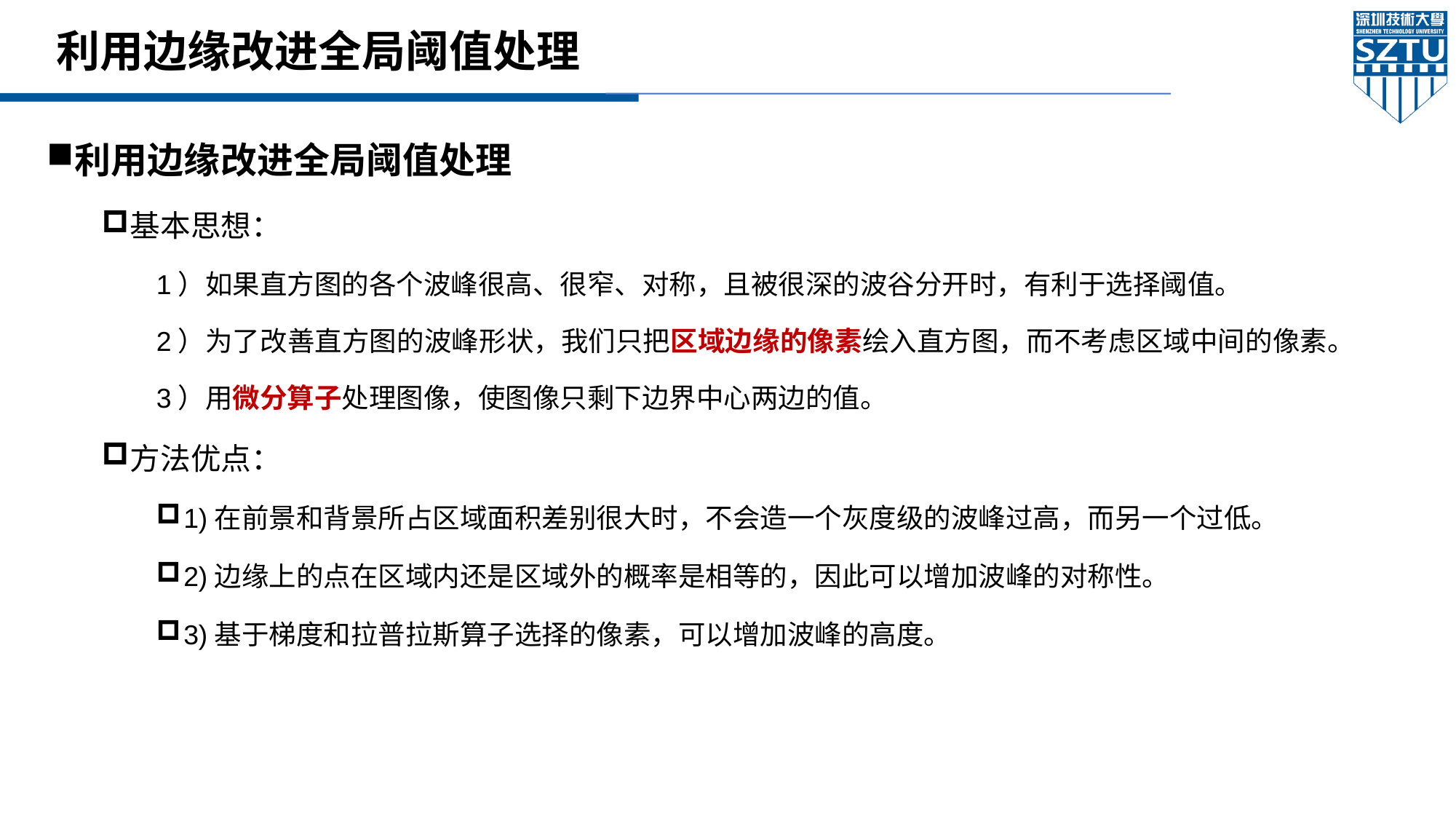

# 利用边缘改进全局阈值处理
利用边缘改进全局阈值处理
基本思想：
1）如果直方图的各个波峰很高、很窄、对称，且被很深的波谷分开时，有利于选择阈值。
2）为了改善直方图的波峰形状，我们只把区域边缘的像素绘入直方图，而不考虑区域中间的像素。
3）用微分算子处理图像，使图像只剩下边界中心两边的值。
方法优点：
1)在前景和背景所占区域面积差别很大时，不会造一个灰度级的波峰过高，而另一个过低。
2)边缘上的点在区域内还是区域外的概率是相等的，因此可以增加波峰的对称性。
3)基于梯度和拉普拉斯算子选择的像素，可以增加波峰的高度。